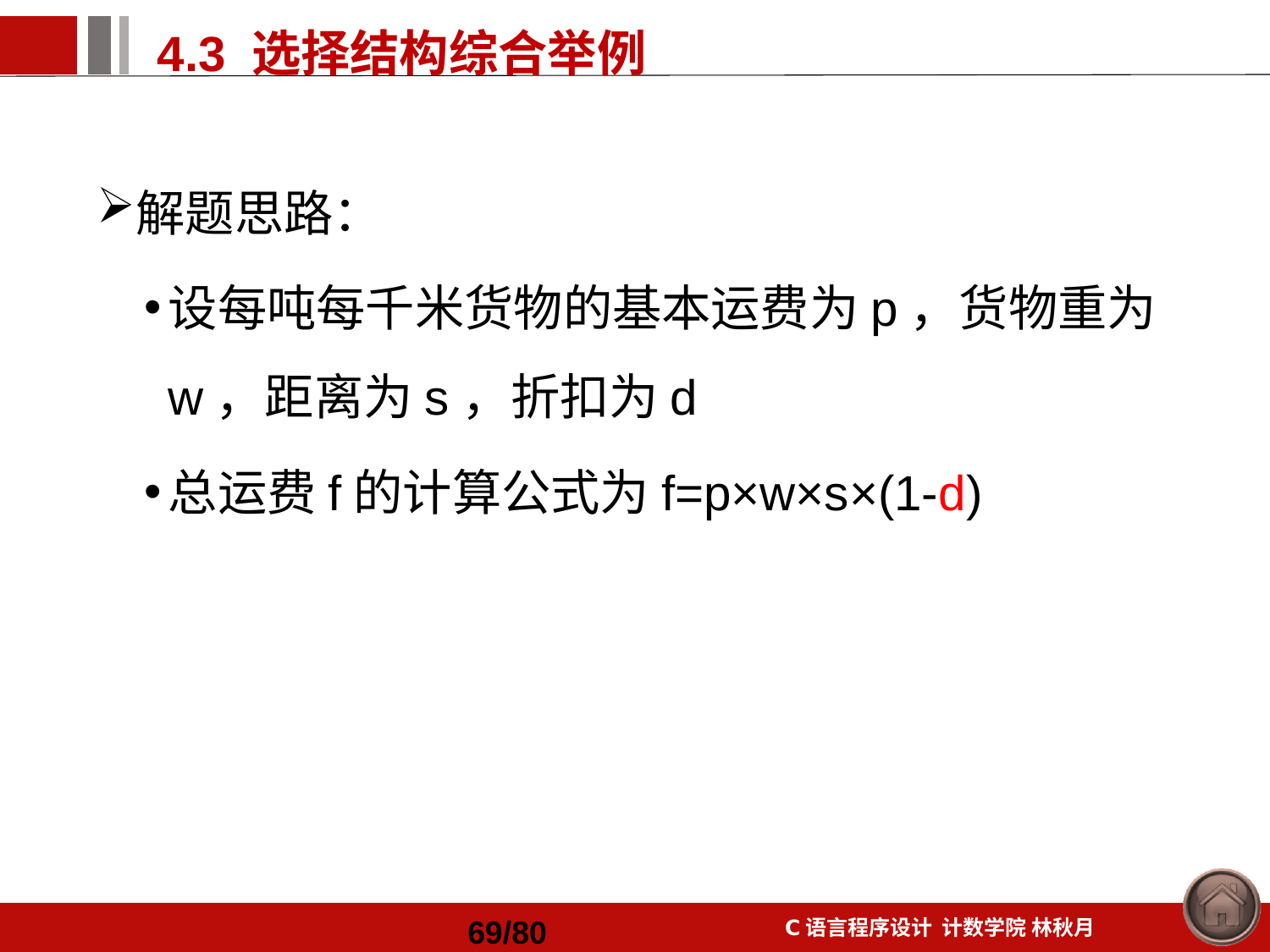

解题思路：
设每吨每千米货物的基本运费为p，货物重为w，距离为s，折扣为d
总运费f的计算公式为f=p×w×s×(1-d)